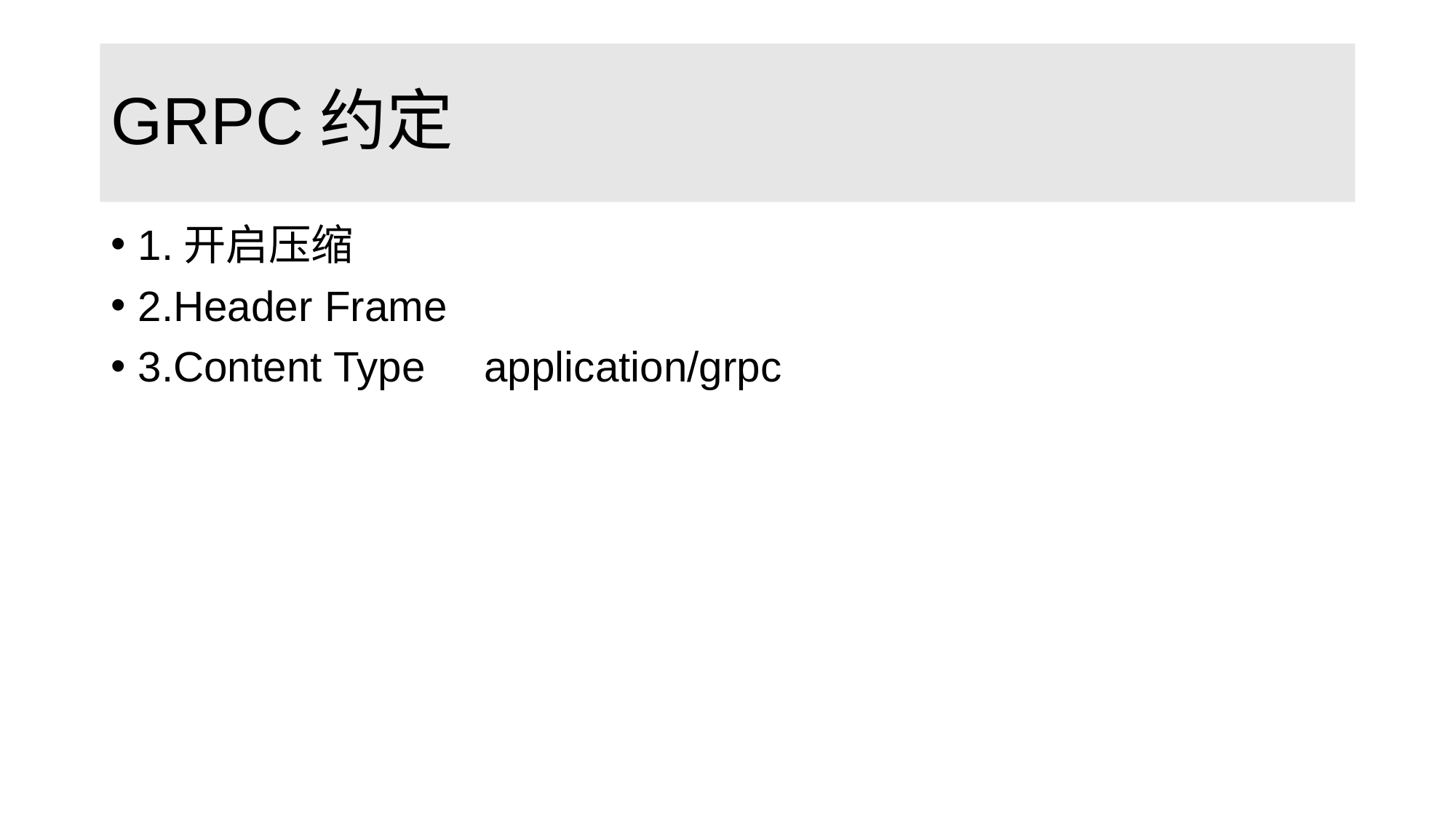

# GRPC约定
1.开启压缩
2.Header Frame
3.Content Type     application/grpc